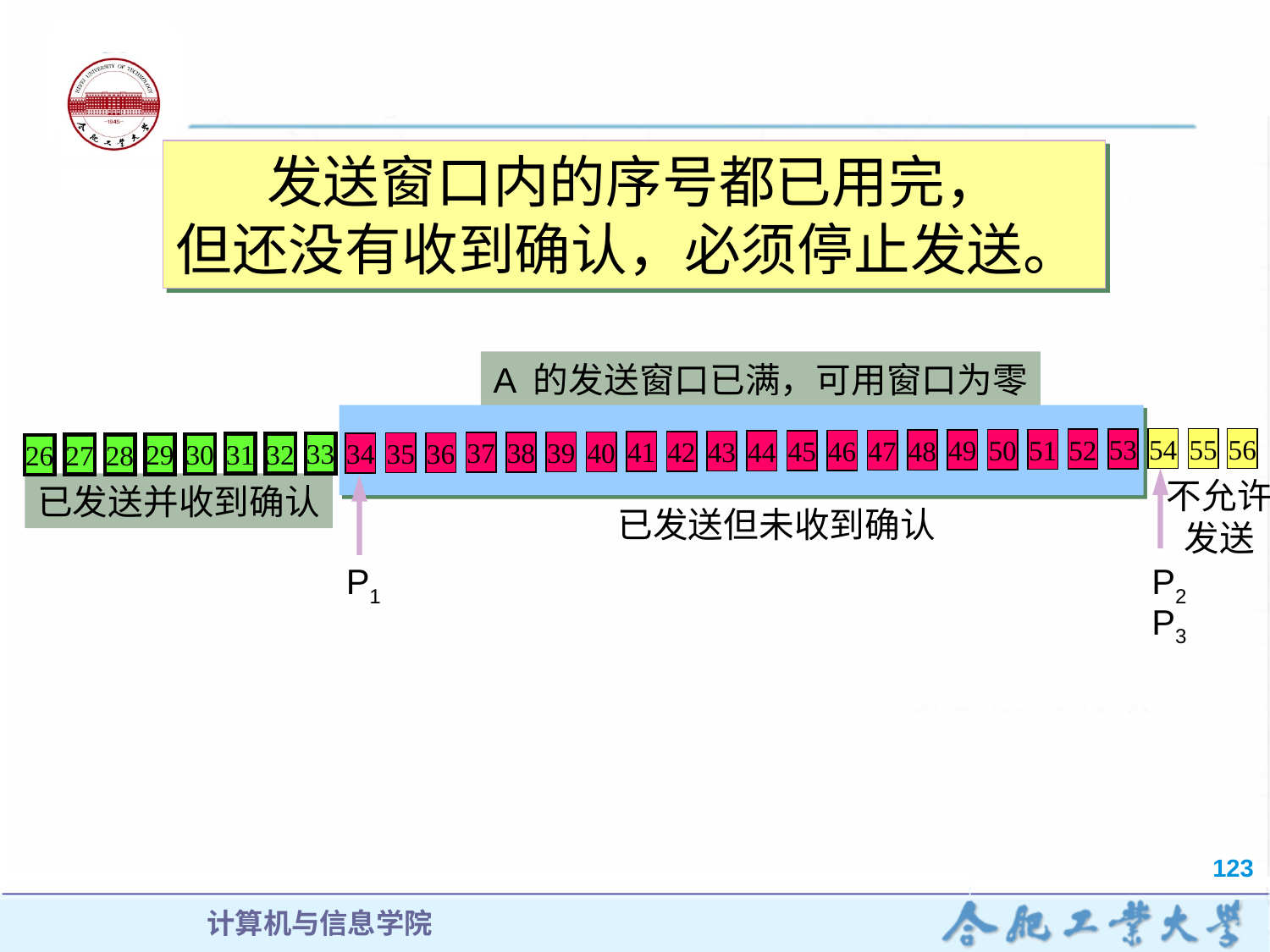

发送窗口内的序号都已用完，
但还没有收到确认，必须停止发送。
A 的发送窗口已满，可用窗口为零

55
56
54
53
52
51
50
49
48
47
46
45
44
43
42
41
40
39
38
37
36
35
34
33
32
31
30
29
28
27
26
不允许
发送

已发送并收到确认

已发送但未收到确认
P1
P2
P3